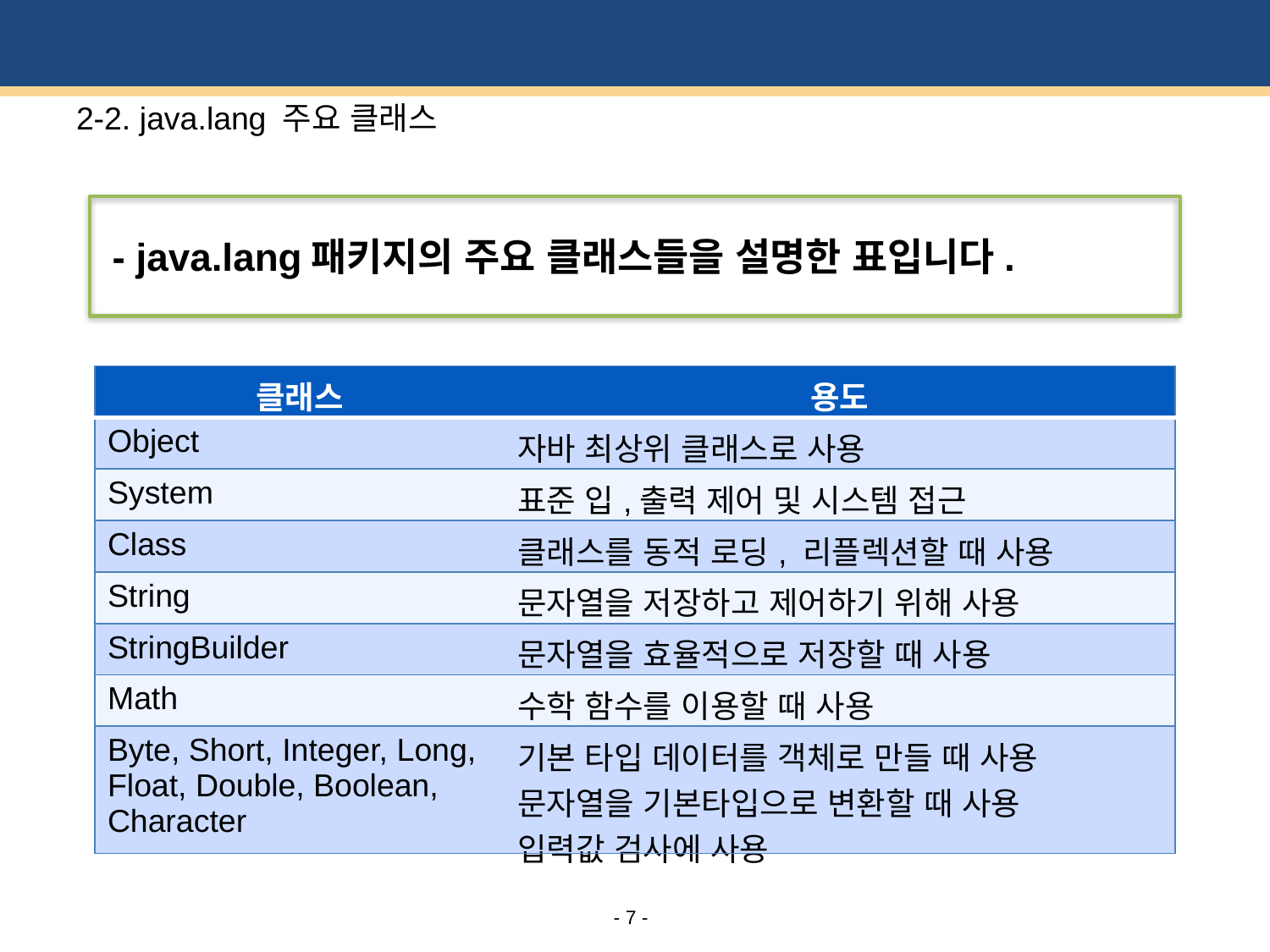

# 2-2. java.lang 주요 클래스

- java.lang패키지의 주요 클래스들을 설명한 표입니다.
| 클래스 | 용도 |
| --- | --- |
| Object | 자바 최상위 클래스로 사용 |
| System | 표준 입,출력 제어 및 시스템 접근 |
| Class | 클래스를 동적 로딩, 리플렉션할 때 사용 |
| String | 문자열을 저장하고 제어하기 위해 사용 |
| StringBuilder | 문자열을 효율적으로 저장할 때 사용 |
| Math | 수학 함수를 이용할 때 사용 |
| Byte, Short, Integer, Long, Float, Double, Boolean, Character | 기본 타입 데이터를 객체로 만들 때 사용 문자열을 기본타입으로 변환할 때 사용 입력값 검사에 사용 |